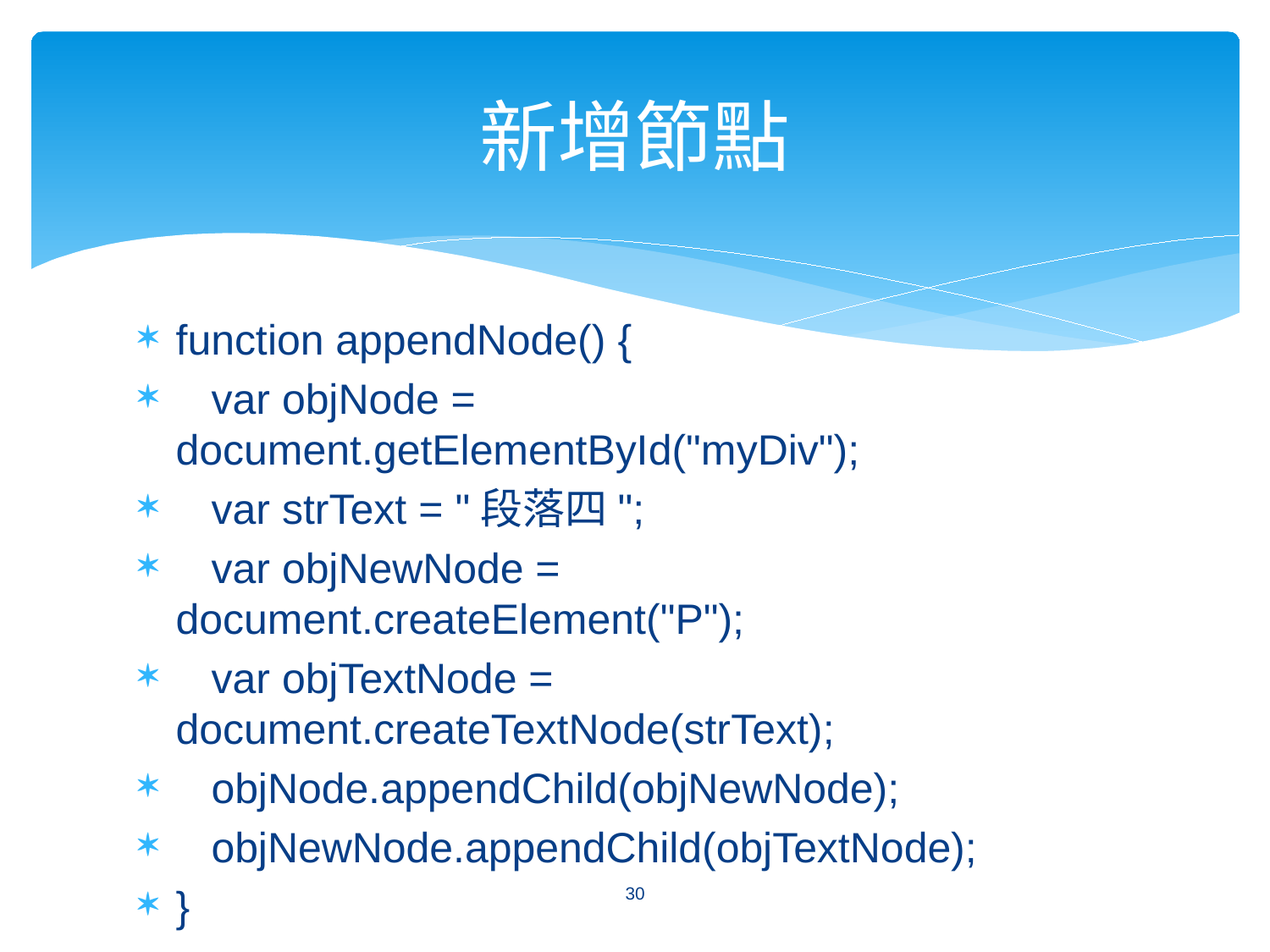

# 新增節點
function appendNode() {
   var objNode = document.getElementById("myDiv");
   var strText = "段落四";
   var objNewNode = document.createElement("P");
   var objTextNode = document.createTextNode(strText);
   objNode.appendChild(objNewNode);
   objNewNode.appendChild(objTextNode);
}
30